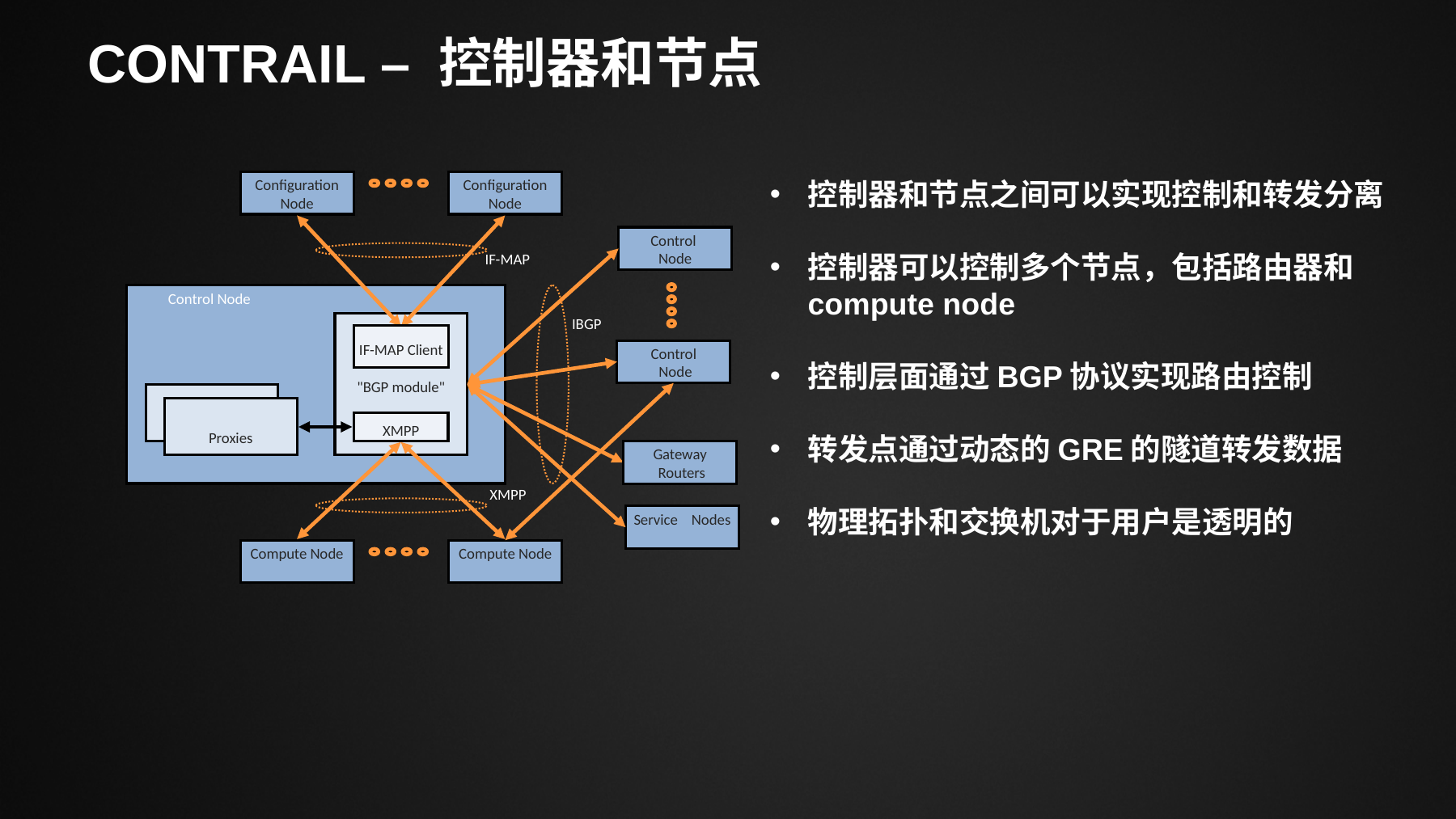

# Contrail – 控制器和节点
控制器和节点之间可以实现控制和转发分离

控制器可以控制多个节点，包括路由器和compute node

控制层面通过BGP协议实现路由控制

转发点通过动态的GRE的隧道转发数据

物理拓扑和交换机对于用户是透明的
Configuration Node
Configuration Node

Control
Node

IF-MAP
            Control Node

IBGP
"BGP module"
IF-MAP Client
Control
 Node

Proxies
XMPP
Gateway
 Routers
XMPP

Service    Nodes
Compute Node
Compute Node